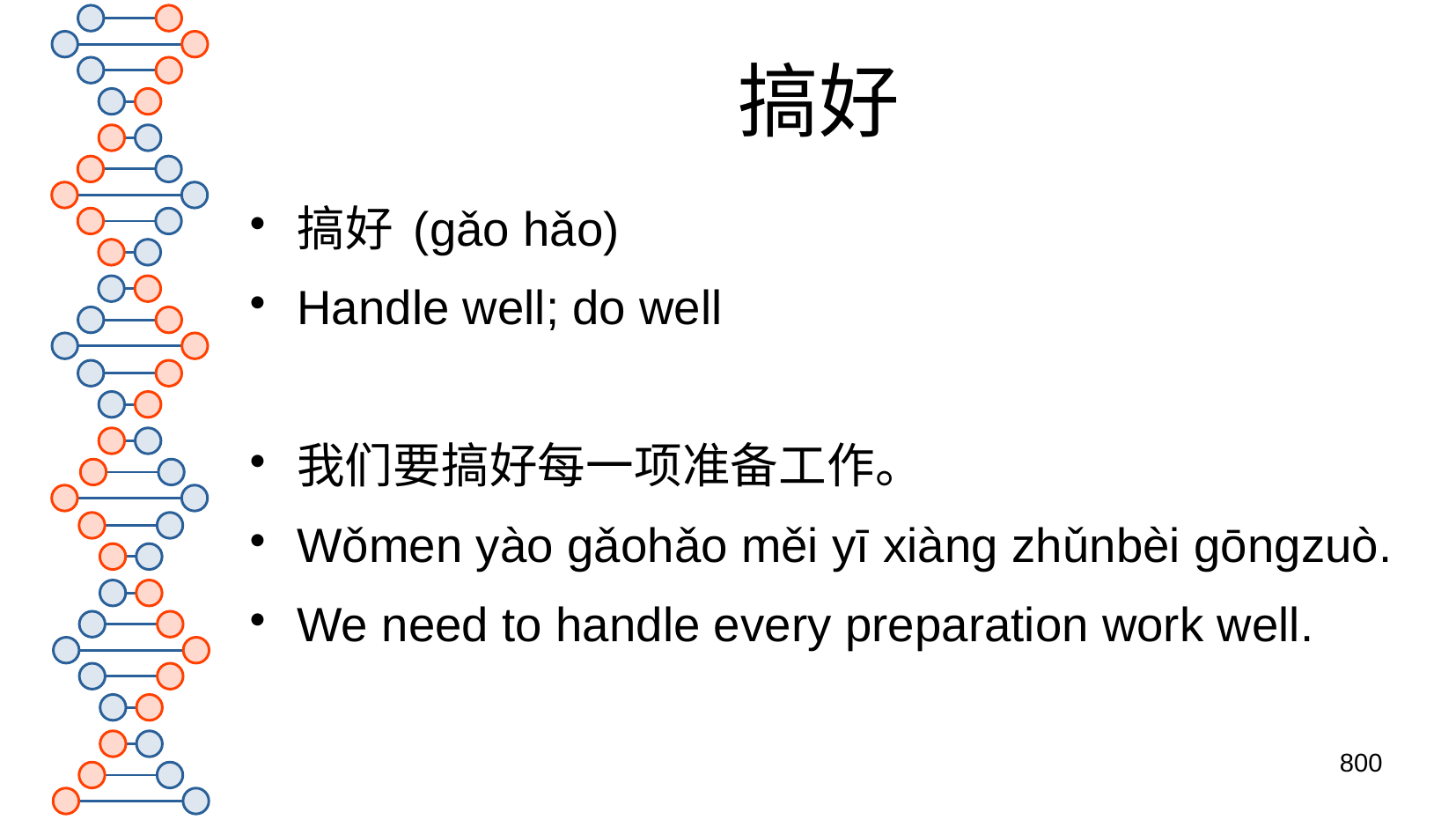

# 搞好
搞好 (gǎo hǎo)
Handle well; do well

我们要搞好每一项准备工作。
Wǒmen yào gǎohǎo měi yī xiàng zhǔnbèi gōngzuò.
We need to handle every preparation work well.

800